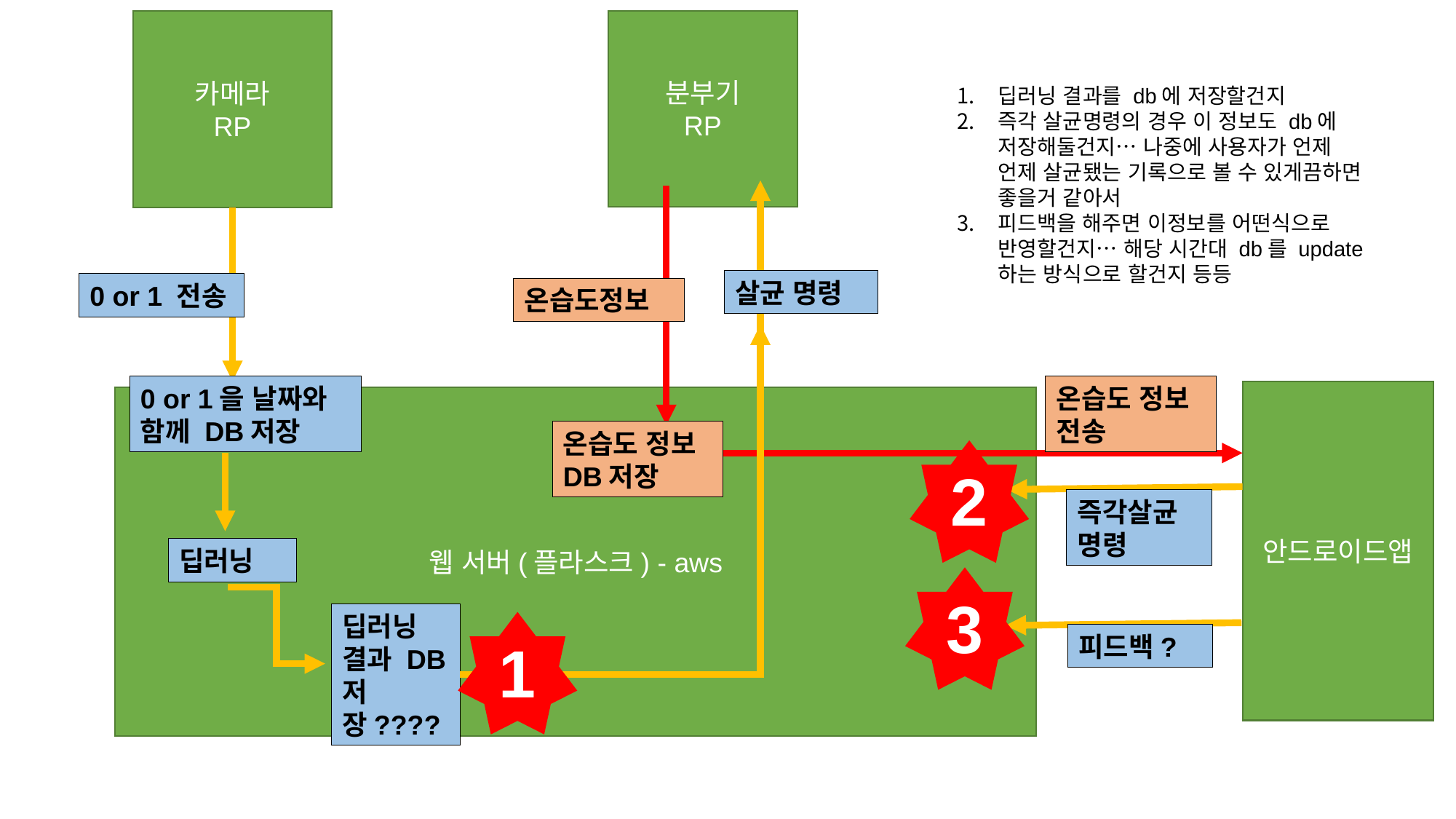

카메라
RP
분부기
RP
딥러닝 결과를 db에 저장할건지
즉각 살균명령의 경우 이 정보도 db에 저장해둘건지… 나중에 사용자가 언제 언제 살균됐는 기록으로 볼 수 있게끔하면 좋을거 같아서
피드백을 해주면 이정보를 어떤식으로 반영할건지… 해당 시간대 db를 update하는 방식으로 할건지 등등
살균 명령
0 or 1 전송
온습도정보
온습도 정보
전송
0 or 1을 날짜와 함께 DB저장
안드로이드앱
웹 서버(플라스크) - aws
온습도 정보 DB저장
2
즉각살균 명령
딥러닝
3
딥러닝 결과 DB저장????
1
피드백?